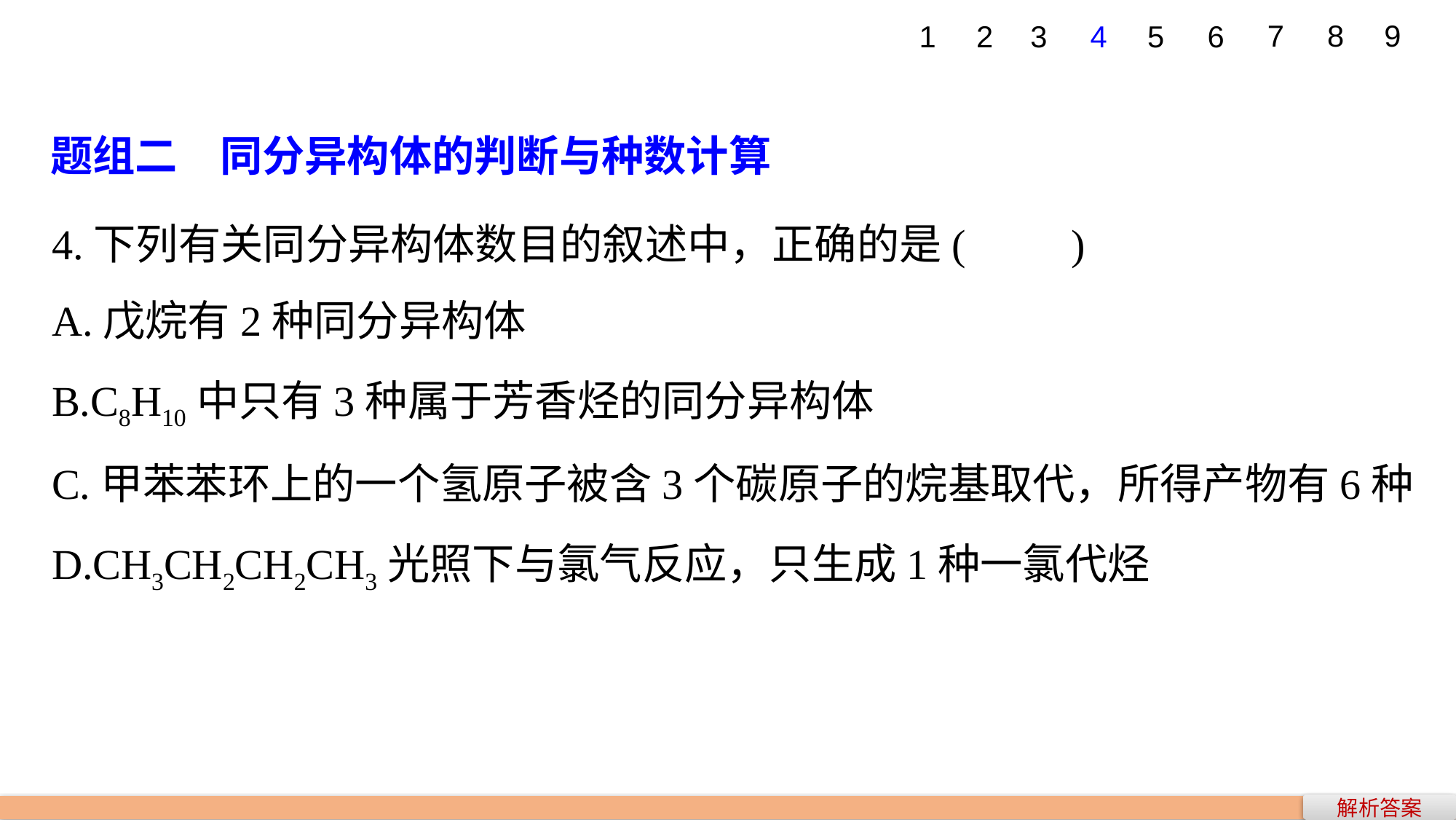

7
8
9
1
2
3
4
5
6
题组二　同分异构体的判断与种数计算
4.下列有关同分异构体数目的叙述中，正确的是(　　)
A.戊烷有2种同分异构体
B.C8H10中只有3种属于芳香烃的同分异构体
C.甲苯苯环上的一个氢原子被含3个碳原子的烷基取代，所得产物有6种
D.CH3CH2CH2CH3光照下与氯气反应，只生成1种一氯代烃
解析答案